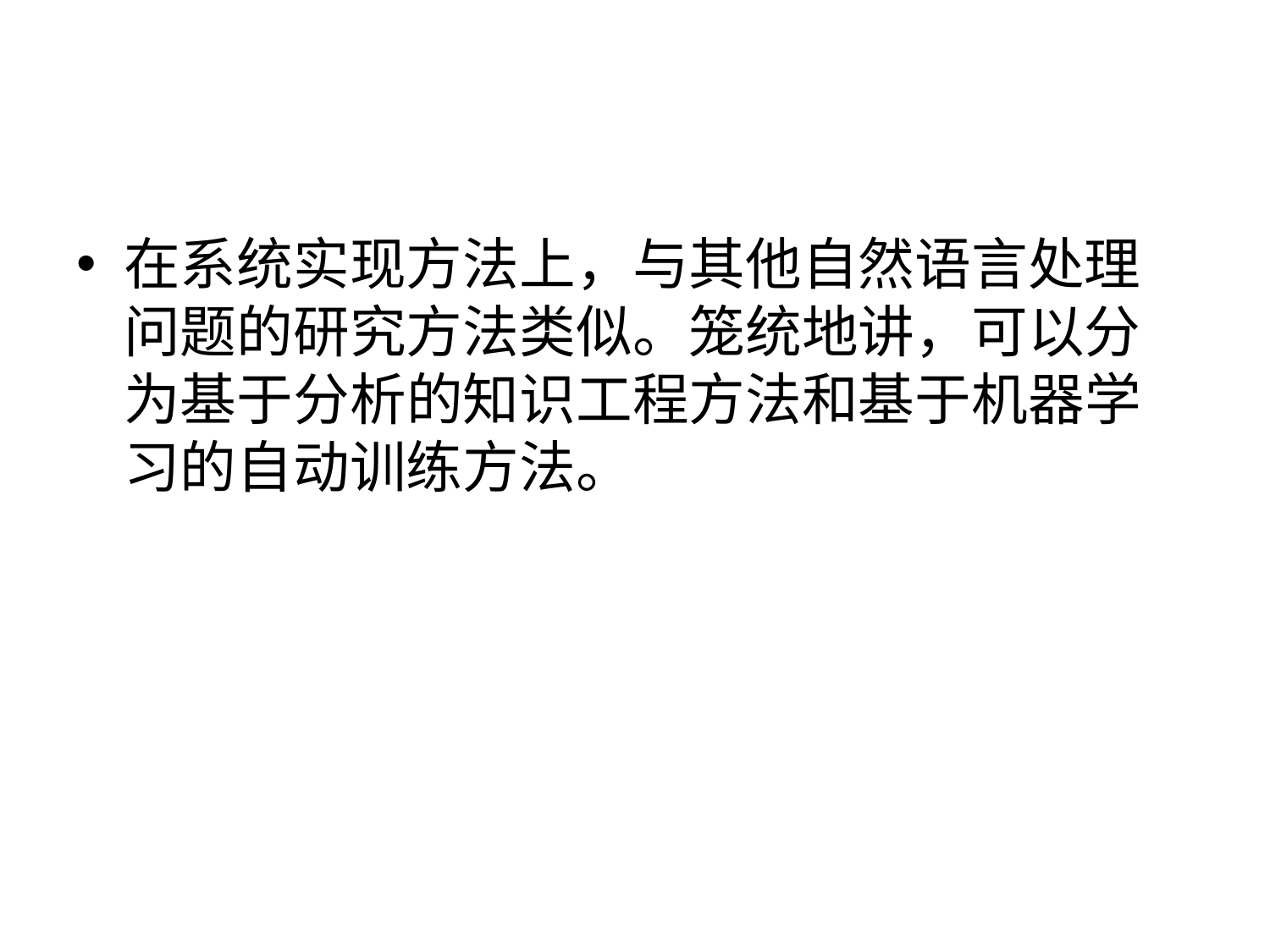

#
在系统实现方法上，与其他自然语言处理问题的研究方法类似。笼统地讲，可以分为基于分析的知识工程方法和基于机器学习的自动训练方法。